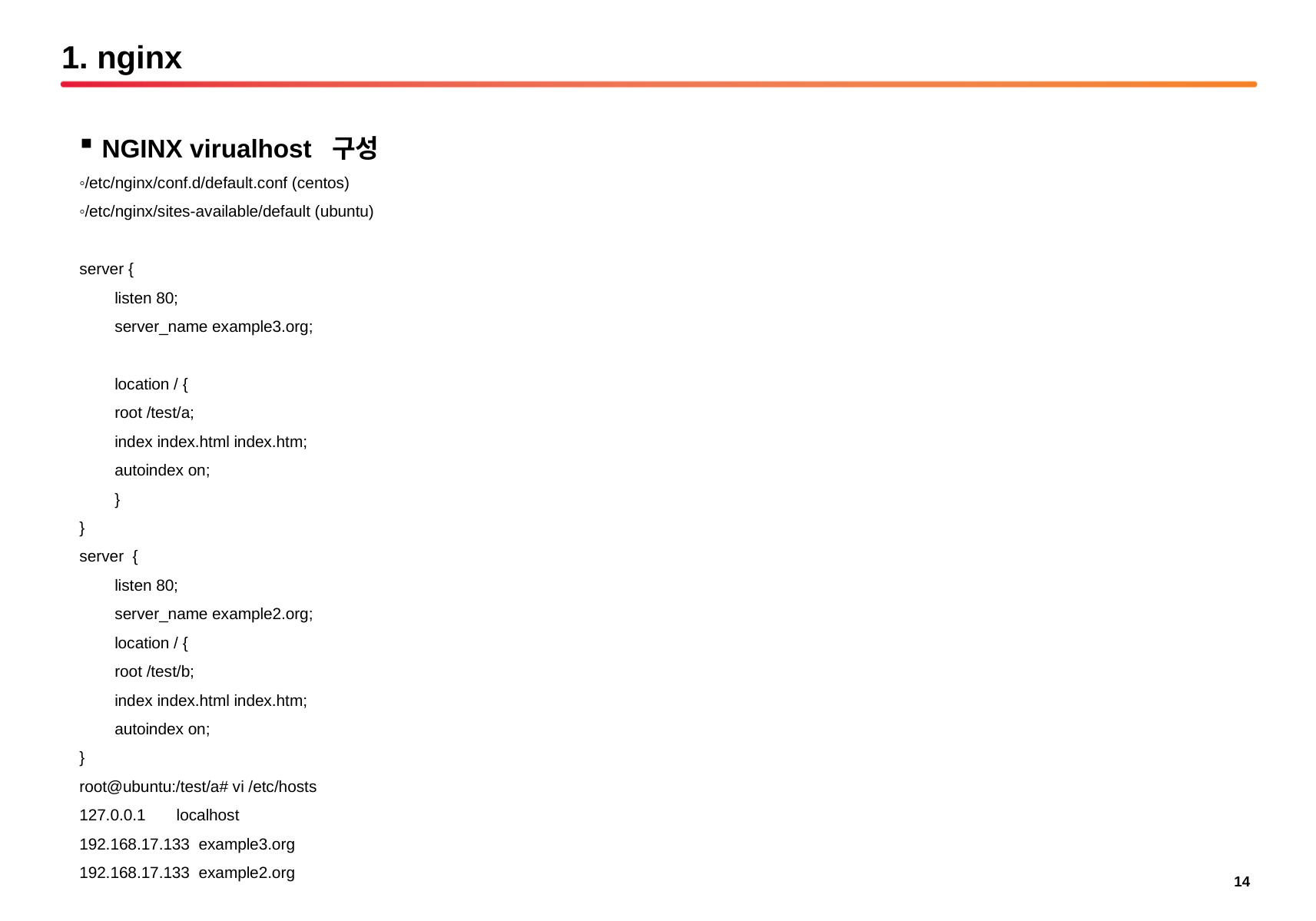

# 1. nginx
NGINX virualhost  구성
◦/etc/nginx/conf.d/default.conf (centos)
◦/etc/nginx/sites-available/default (ubuntu)

server {
        listen 80;
        server_name example3.org;

        location / {
        root /test/a;
        index index.html index.htm;
        autoindex on;
        }
}
server  {
        listen 80;
        server_name example2.org;
        location / {
        root /test/b;
        index index.html index.htm;
        autoindex on;
}
root@ubuntu:/test/a# vi /etc/hosts
127.0.0.1       localhost
192.168.17.133  example3.org
192.168.17.133  example2.org